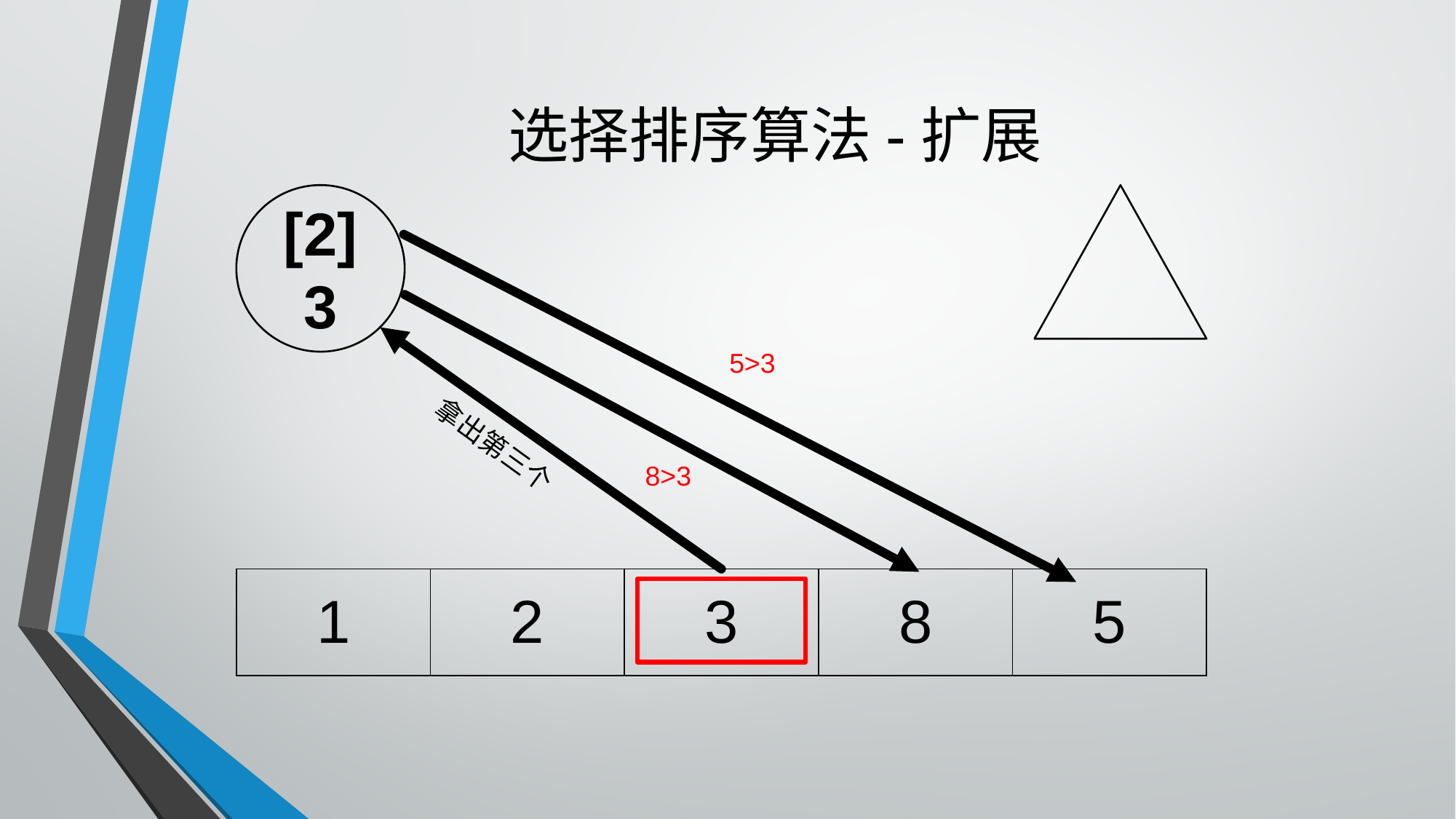

# 选择排序算法-扩展
[2]3

5>3
拿出第三个
8>3
| 1 | 2 | 3 | 8 | 5 |
| --- | --- | --- | --- | --- |